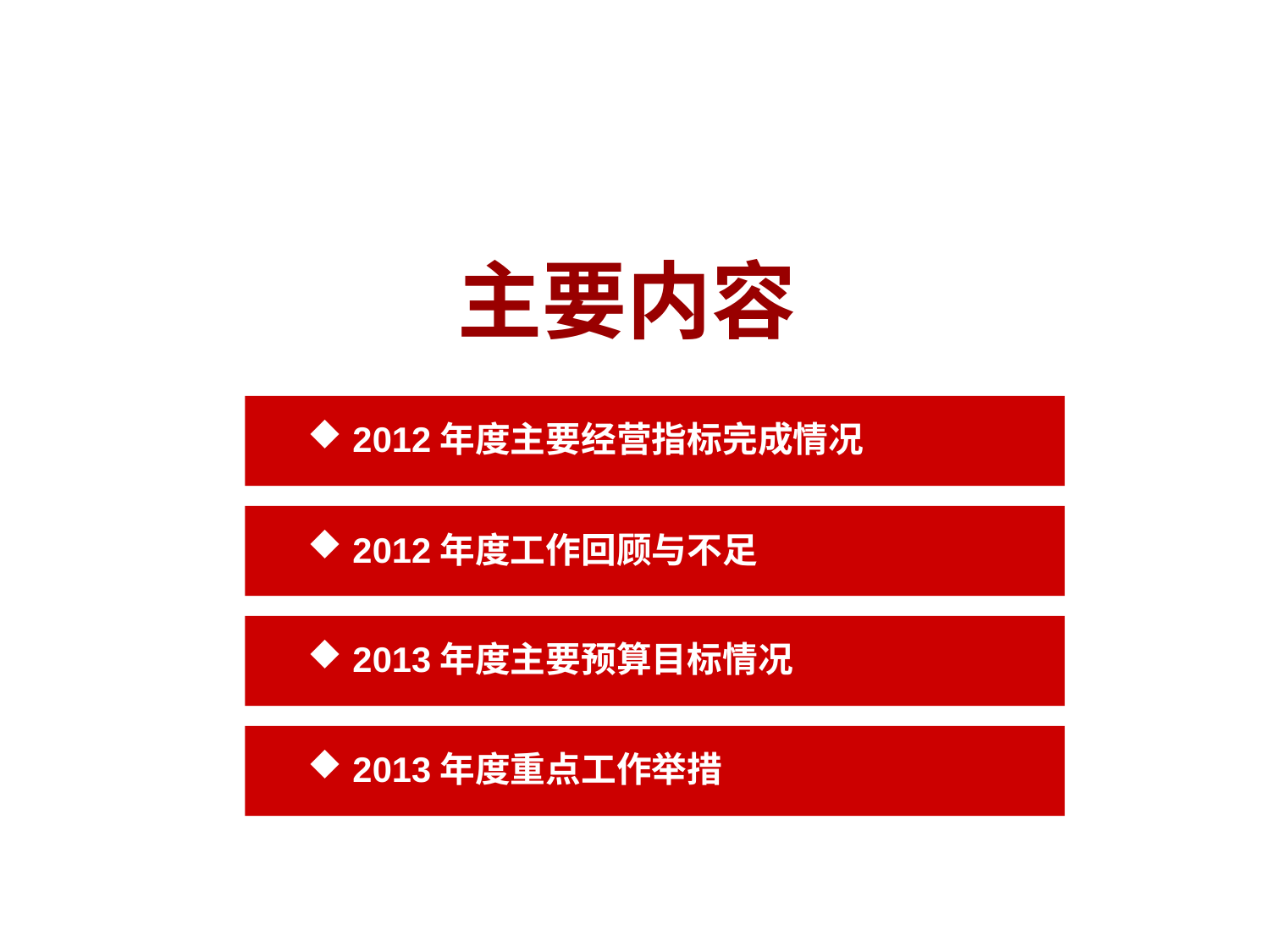

主要内容

 2012年度主要经营指标完成情况

 2012年度工作回顾与不足

 2013年度主要预算目标情况

 2013年度重点工作举措